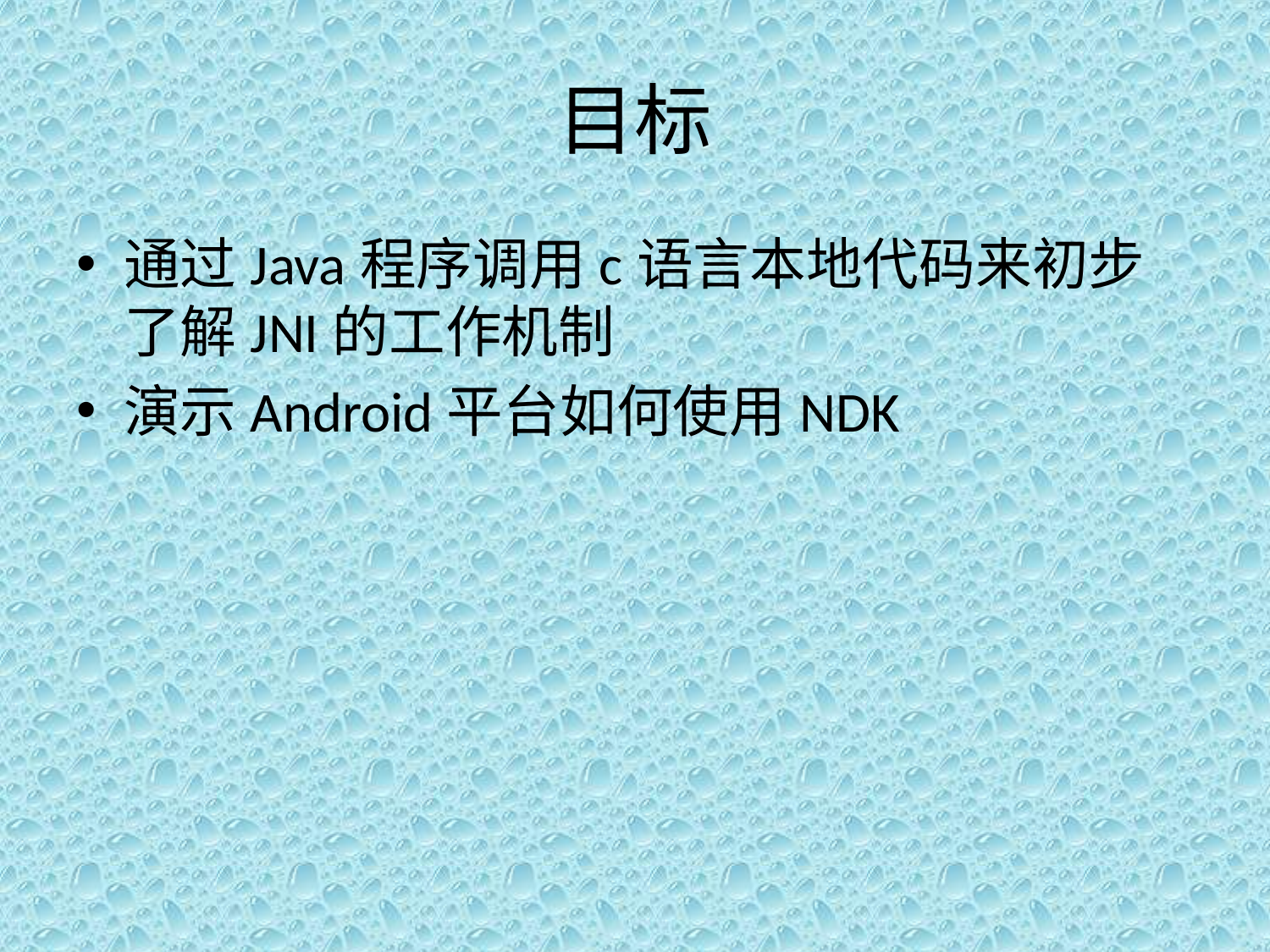

# 目标
通过Java程序调用c语言本地代码来初步了解JNI的工作机制
演示Android平台如何使用NDK